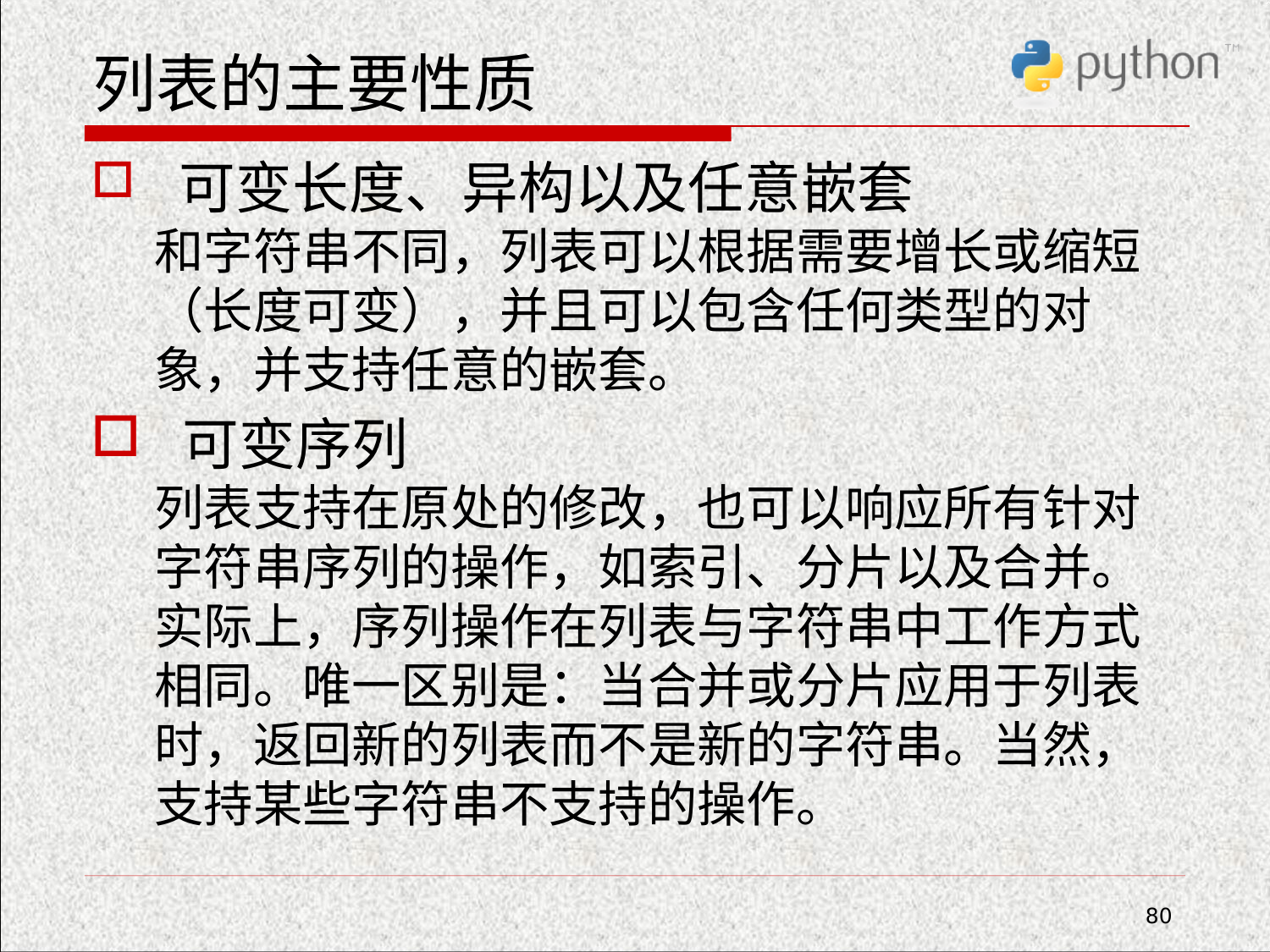

# 列表的主要性质
 可变长度、异构以及任意嵌套
和字符串不同，列表可以根据需要增长或缩短（长度可变），并且可以包含任何类型的对象，并支持任意的嵌套。
 可变序列
列表支持在原处的修改，也可以响应所有针对字符串序列的操作，如索引、分片以及合并。实际上，序列操作在列表与字符串中工作方式相同。唯一区别是：当合并或分片应用于列表时，返回新的列表而不是新的字符串。当然，支持某些字符串不支持的操作。
80